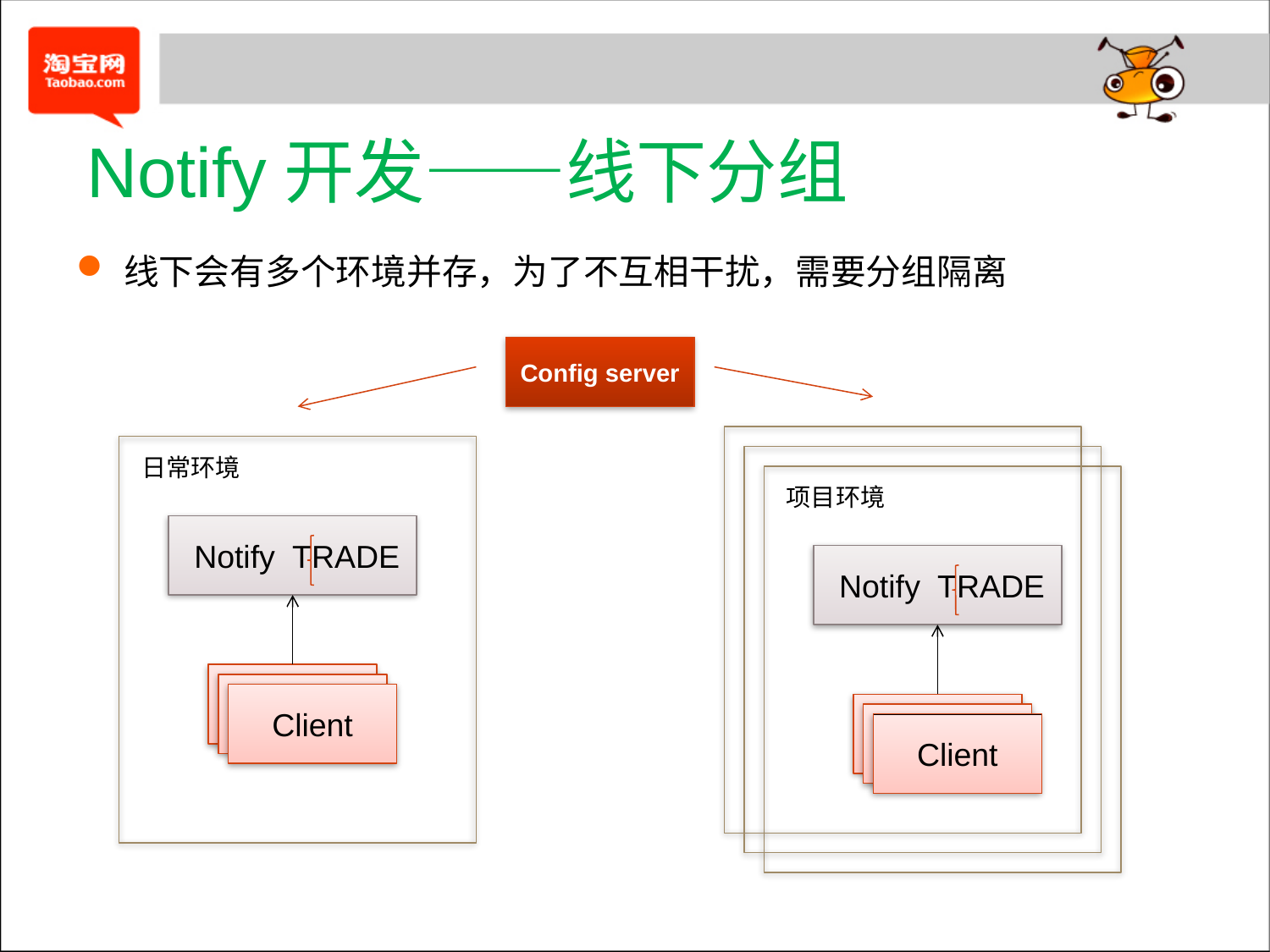

# Notify开发——线下分组
线下会有多个环境并存，为了不互相干扰，需要分组隔离
Config server

日常环境

项目环境
 Notify  TRADE

 Notify  TRADE

Client
Client
Client
Client
Client
Client